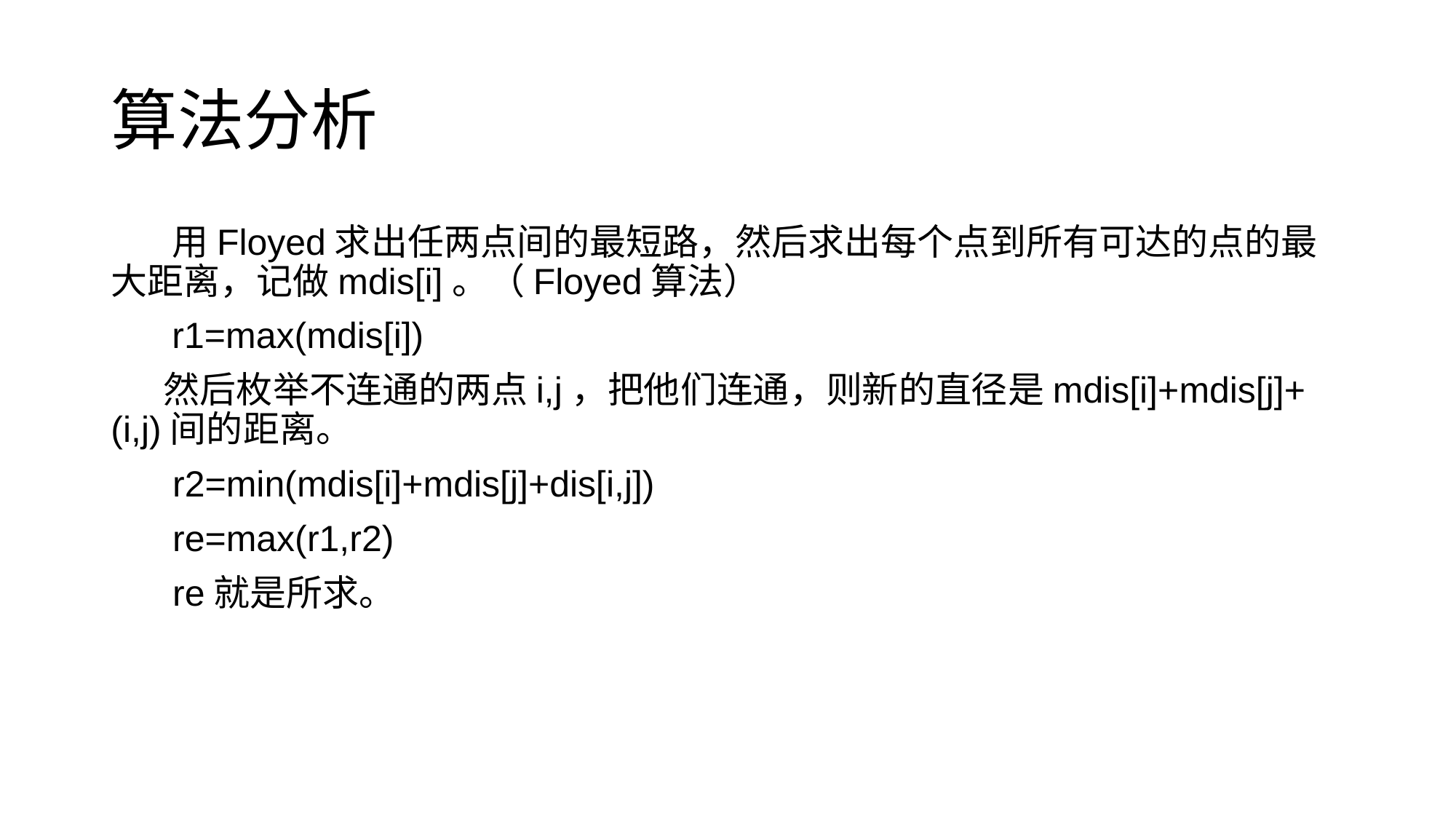

# 算法分析
　   用Floyed求出任两点间的最短路，然后求出每个点到所有可达的点的最大距离，记做mdis[i]。（Floyed算法）
      r1=max(mdis[i])
　  然后枚举不连通的两点i,j，把他们连通，则新的直径是mdis[i]+mdis[j]+(i,j)间的距离。
　  r2=min(mdis[i]+mdis[j]+dis[i,j])
　  re=max(r1,r2)
　  re就是所求。